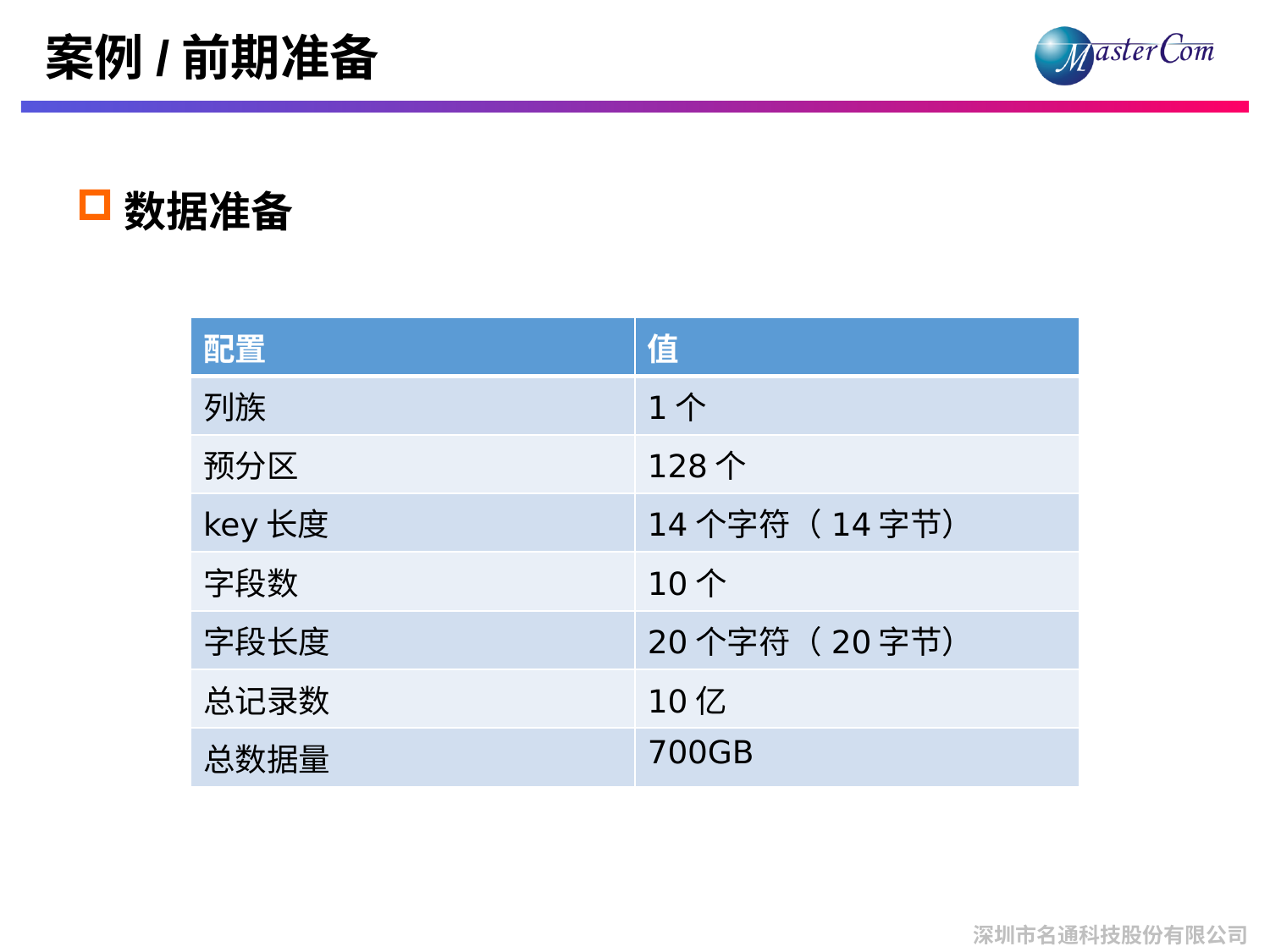

# 案例/前期准备
数据准备

| 配置 | 值 |
| --- | --- |
| 列族 | 1个 |
| 预分区 | 128个 |
| key长度 | 14个字符（14字节） |
| 字段数 | 10个 |
| 字段长度 | 20个字符（20字节） |
| 总记录数 | 10亿 |
| 总数据量 | 700GB |